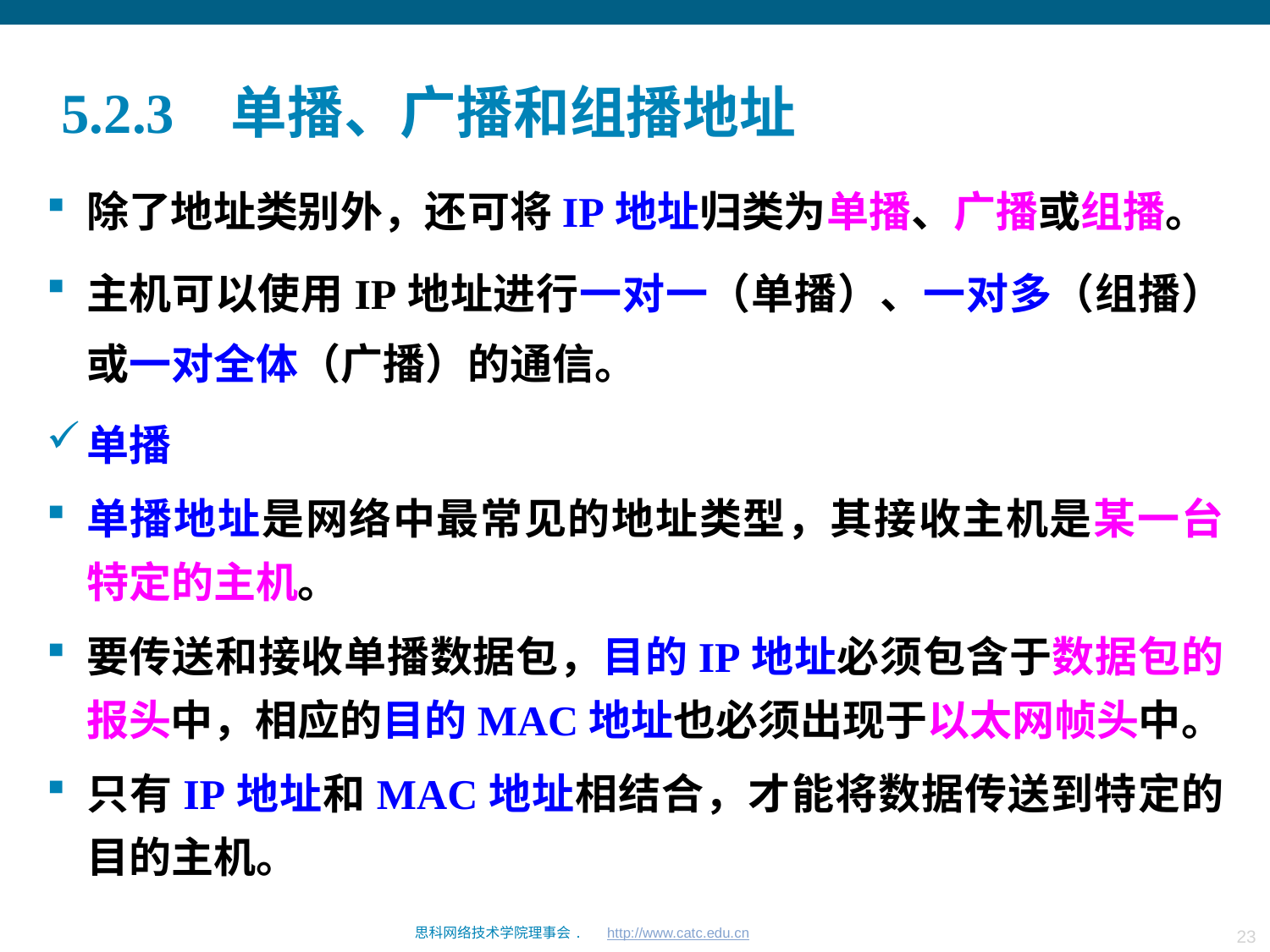

# 5.2.3   单播、广播和组播地址
除了地址类别外，还可将IP地址归类为单播、广播或组播。
主机可以使用IP地址进行一对一（单播）、一对多（组播）或一对全体（广播）的通信。
单播
单播地址是网络中最常见的地址类型，其接收主机是某一台特定的主机。
要传送和接收单播数据包，目的IP地址必须包含于数据包的报头中，相应的目的MAC地址也必须出现于以太网帧头中。
只有IP地址和MAC地址相结合，才能将数据传送到特定的目的主机。